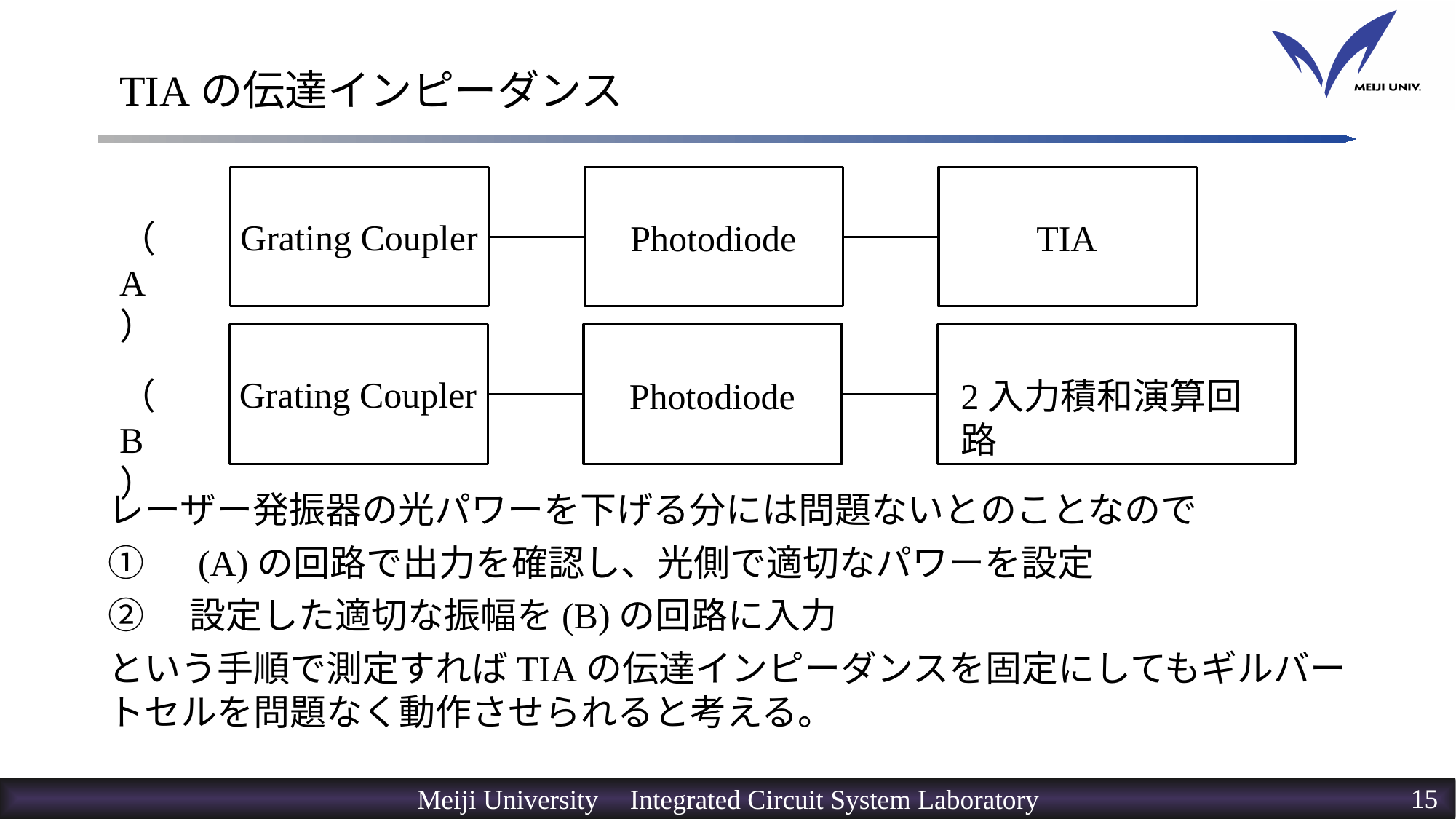

# TIAの伝達インピーダンス

Grating Coupler
（A）
Photodiode
TIA

Grating Coupler
Photodiode
2入力積和演算回路
（B）
レーザー発振器の光パワーを下げる分には問題ないとのことなので
①　(A)の回路で出力を確認し、光側で適切なパワーを設定
②　設定した適切な振幅を(B)の回路に入力
という手順で測定すればTIAの伝達インピーダンスを固定にしてもギルバートセルを問題なく動作させられると考える。